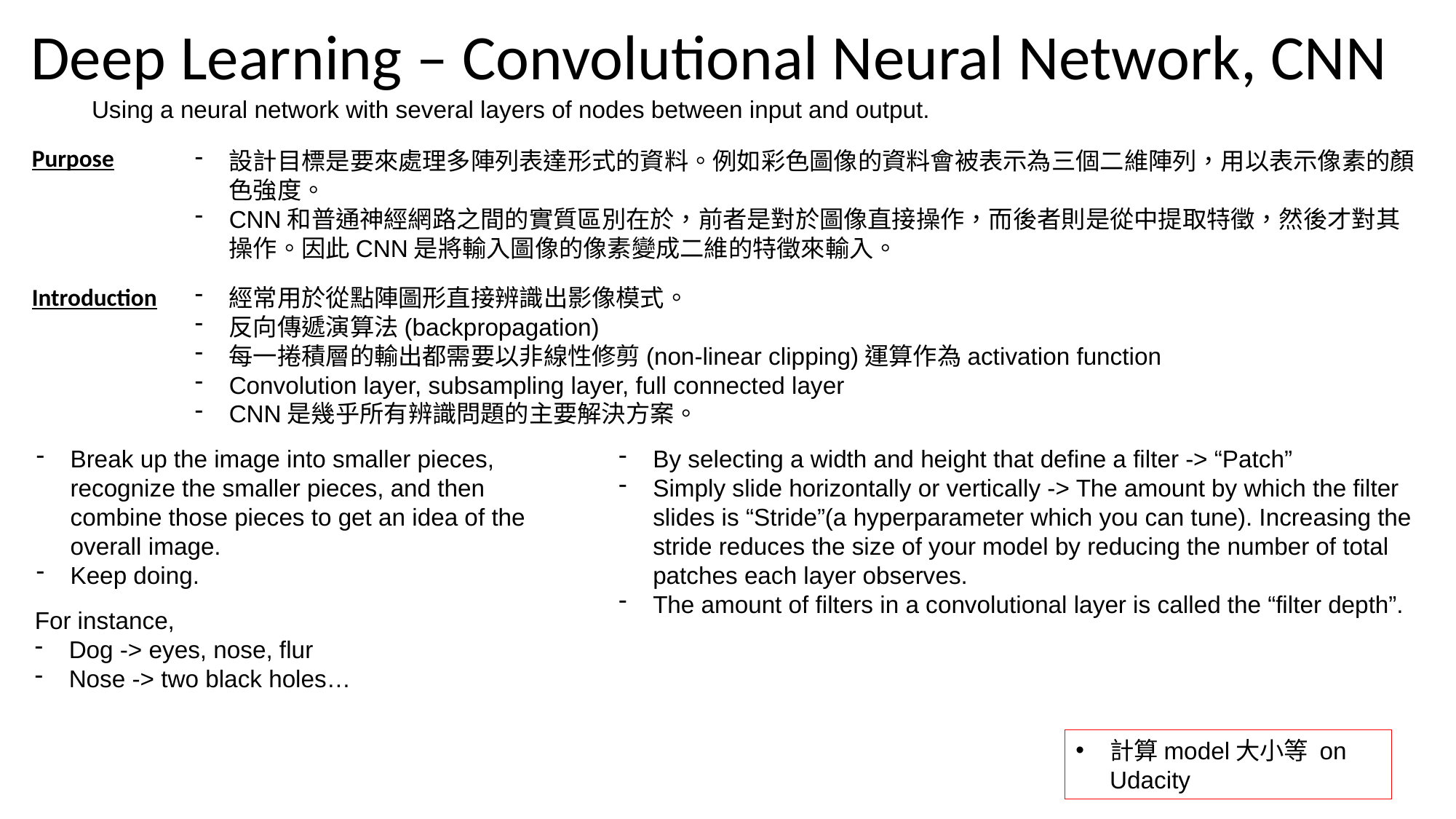

# Deep Learning – Convolutional Neural Network, CNN
Using a neural network with several layers of nodes between input and output.
Purpose
設計目標是要來處理多陣列表達形式的資料。例如彩色圖像的資料會被表示為三個二維陣列，用以表示像素的顏色強度。
CNN和普通神經網路之間的實質區別在於，前者是對於圖像直接操作，而後者則是從中提取特徵，然後才對其操作。因此CNN是將輸入圖像的像素變成二維的特徵來輸入。
Introduction
經常用於從點陣圖形直接辨識出影像模式。
反向傳遞演算法(backpropagation)
每一捲積層的輸出都需要以非線性修剪(non-linear clipping)運算作為activation function
Convolution layer, subsampling layer, full connected layer
CNN是幾乎所有辨識問題的主要解決方案。
Break up the image into smaller pieces, recognize the smaller pieces, and then combine those pieces to get an idea of the overall image.
Keep doing.
By selecting a width and height that define a filter -> “Patch”
Simply slide horizontally or vertically -> The amount by which the filter slides is “Stride”(a hyperparameter which you can tune). Increasing the stride reduces the size of your model by reducing the number of total patches each layer observes.
The amount of filters in a convolutional layer is called the “filter depth”.
For instance,
Dog -> eyes, nose, flur
Nose -> two black holes…
計算model大小等 on Udacity